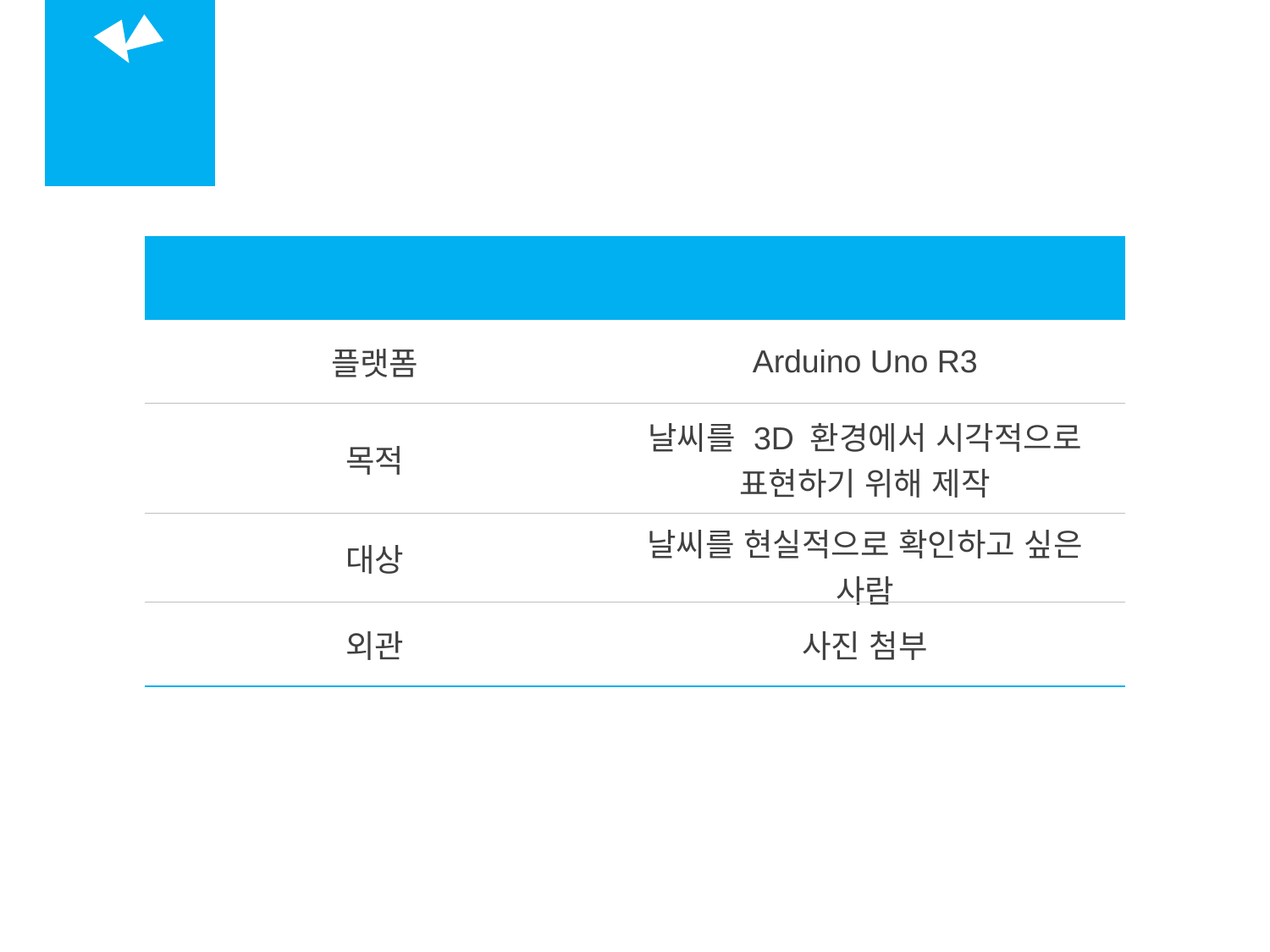

07
Our
choice
| 조사 내용 | Our choice |
| --- | --- |
| 플랫폼 | Arduino Uno R3 |
| 목적 | 날씨를 3D 환경에서 시각적으로 표현하기 위해 제작 |
| 대상 | 날씨를 현실적으로 확인하고 싶은 사람 |
| 외관 | 사진 첨부 |